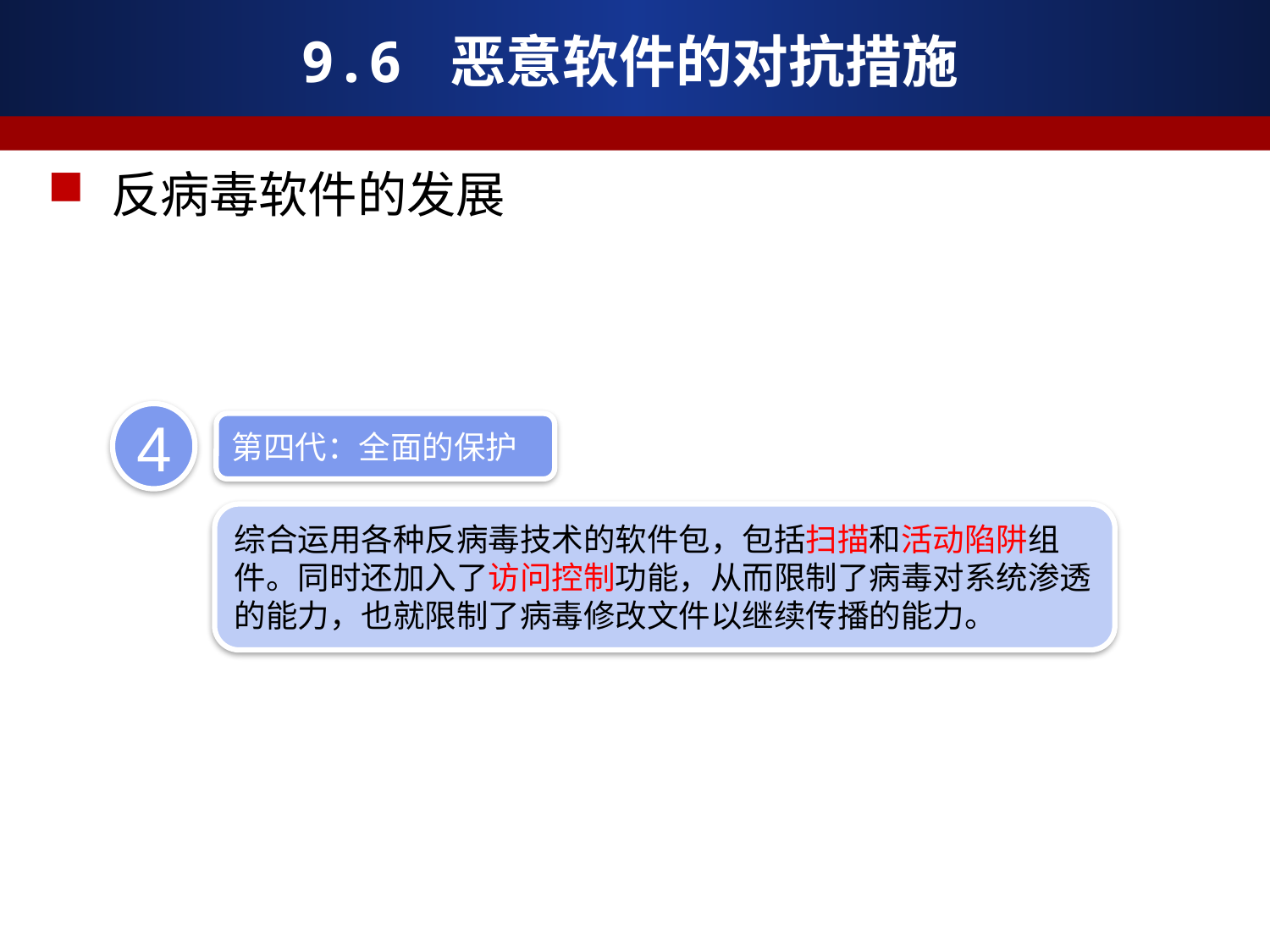

# 9.6 恶意软件的对抗措施
反病毒软件的发展
4
第四代：全面的保护
综合运用各种反病毒技术的软件包，包括扫描和活动陷阱组件。同时还加入了访问控制功能，从而限制了病毒对系统渗透的能力，也就限制了病毒修改文件以继续传播的能力。
57